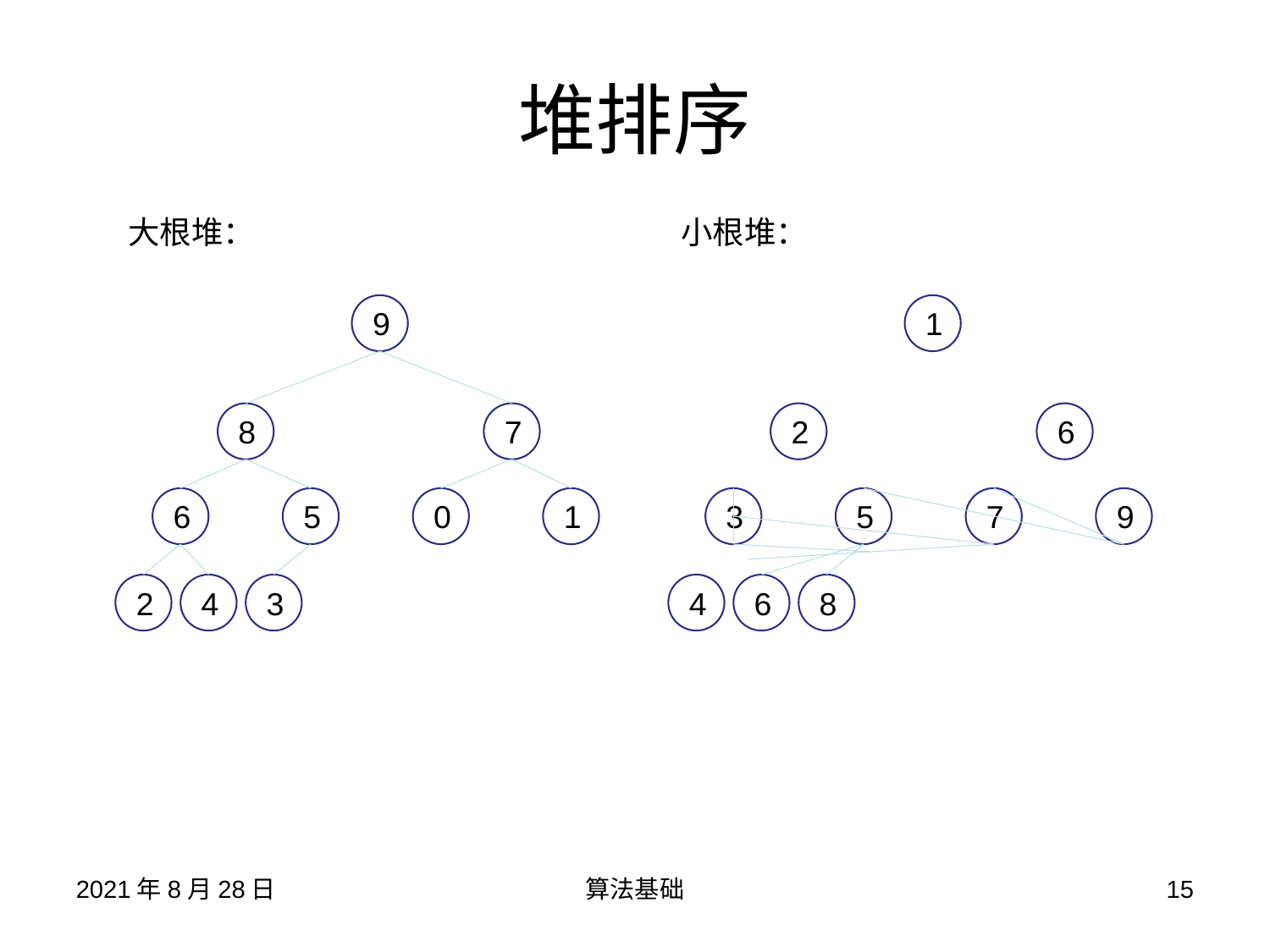

# 堆排序
大根堆：
小根堆：
9
8
7
6
5
0
1
2
4
3
1
2
6
3
5
7
9
4
6
8
2021年8月28日
算法基础
15